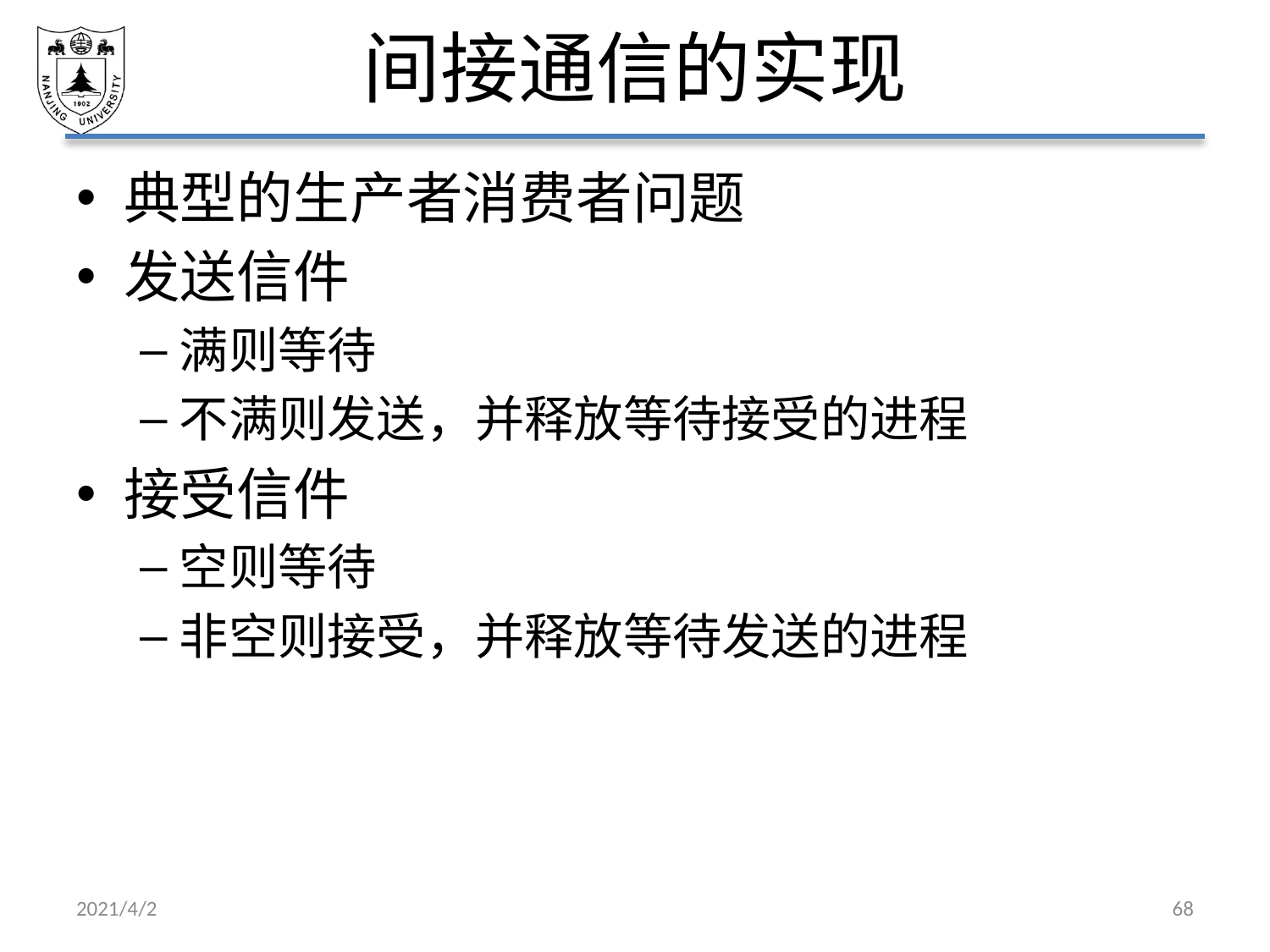

# 间接通信的实现
典型的生产者消费者问题
发送信件
满则等待
不满则发送，并释放等待接受的进程
接受信件
空则等待
非空则接受，并释放等待发送的进程
2021/4/2
68